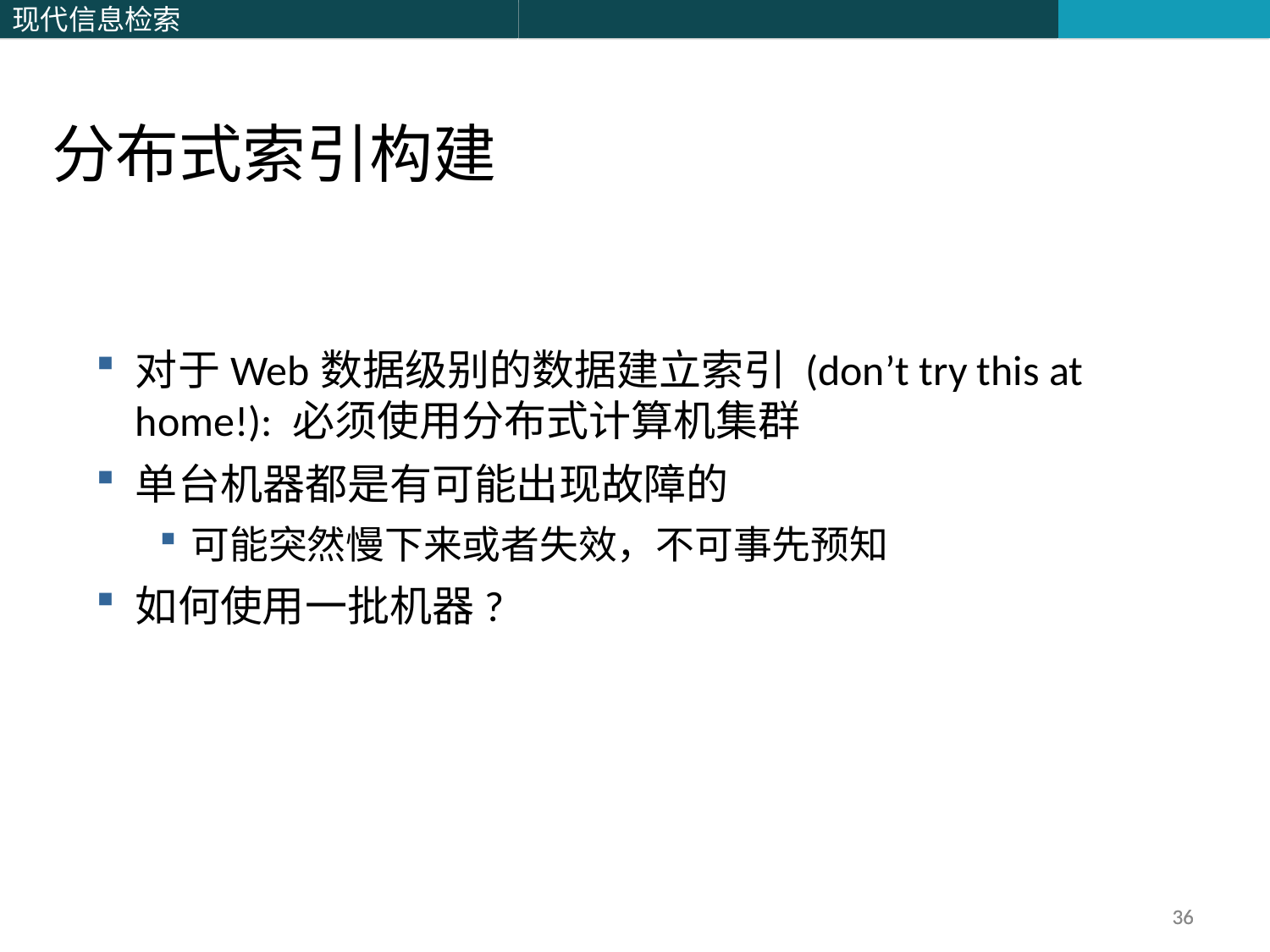

分布式索引构建
对于Web数据级别的数据建立索引 (don’t try this at home!): 必须使用分布式计算机集群
单台机器都是有可能出现故障的
可能突然慢下来或者失效，不可事先预知
如何使用一批机器?
36
36